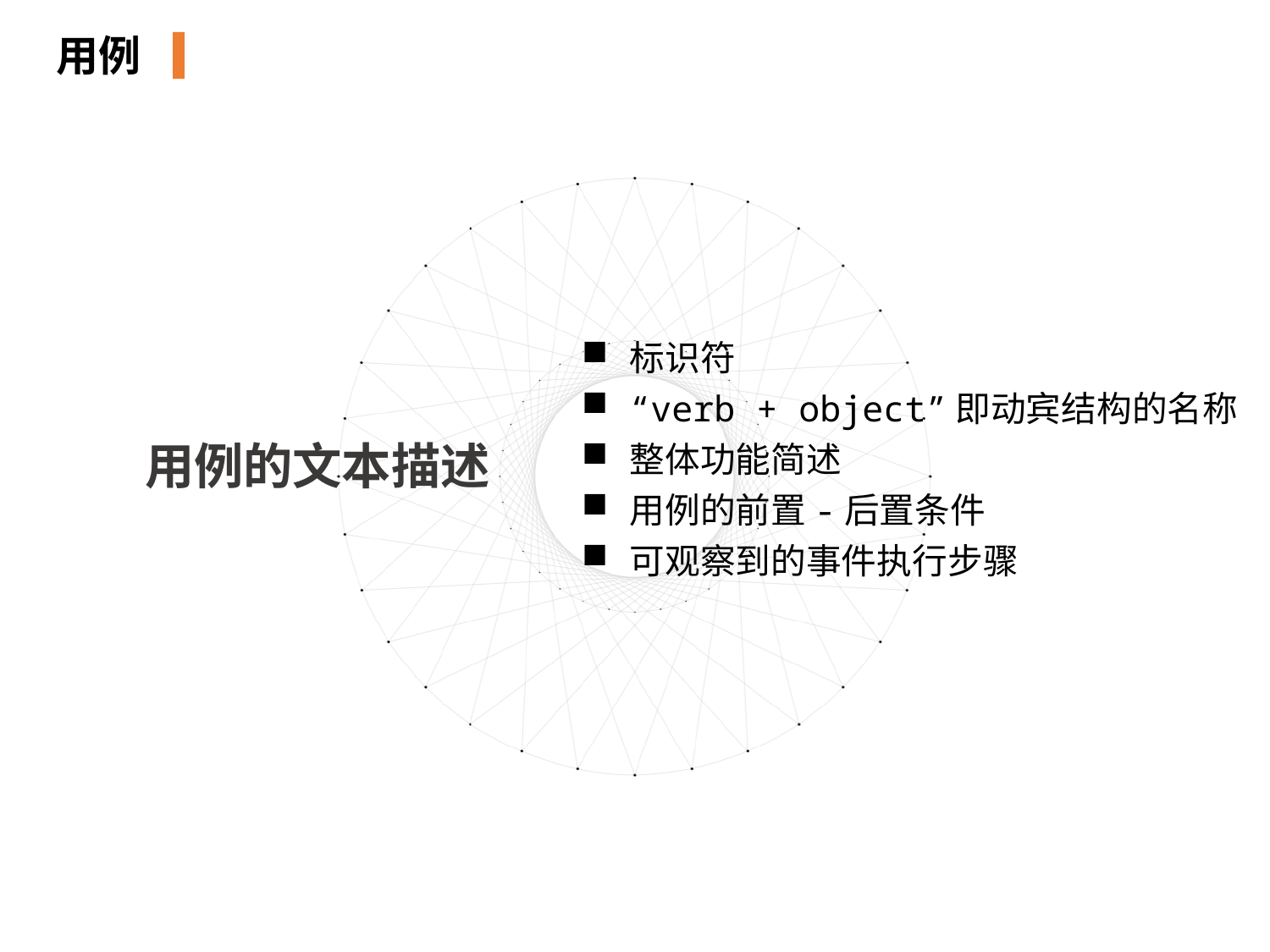

用例

标识符
“verb + object”即动宾结构的名称
整体功能简述
用例的前置-后置条件
可观察到的事件执行步骤
用例的文本描述